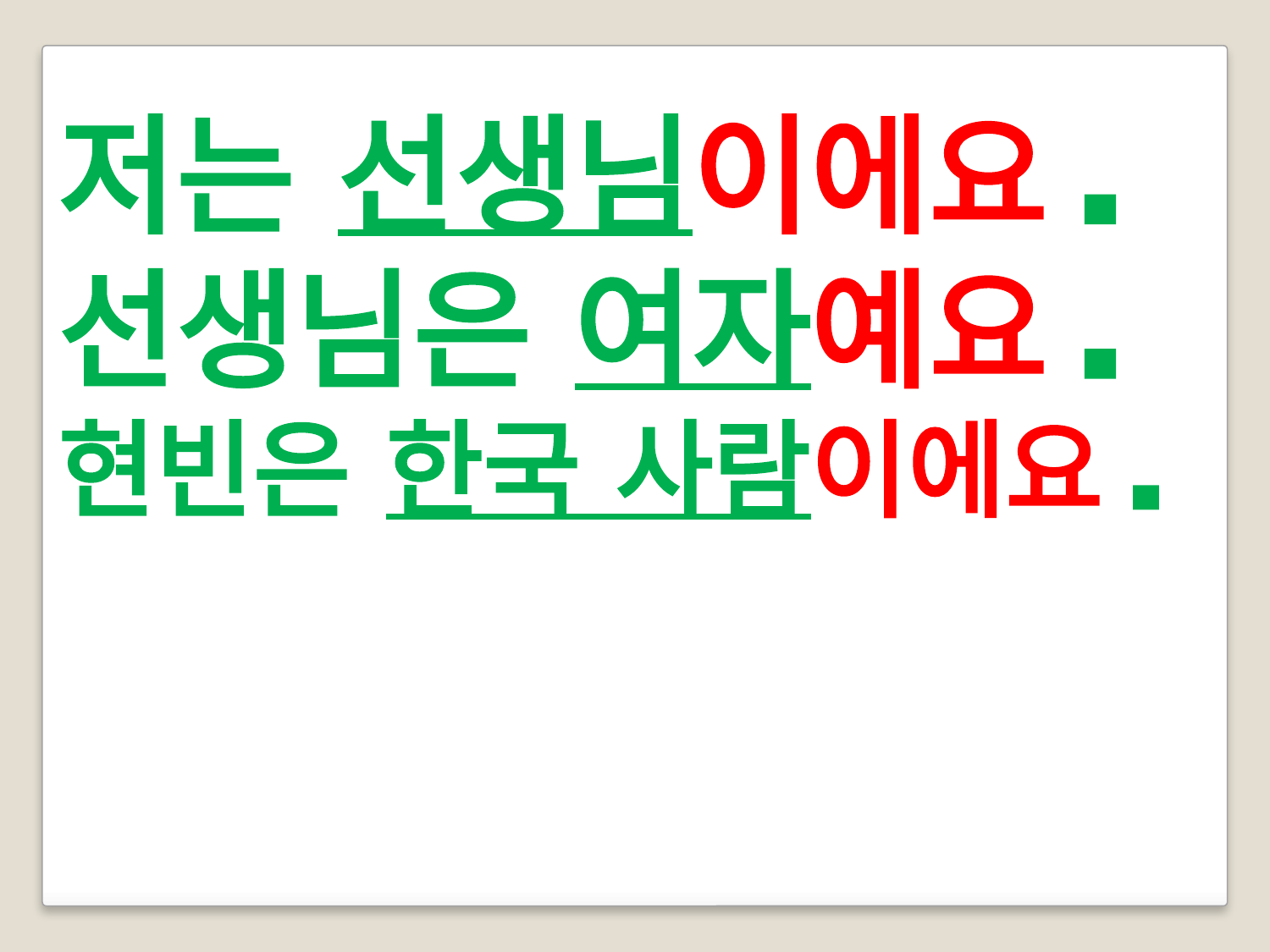

저는 선생님이에요.
선생님은 여자예요.
현빈은 한국 사람이에요.